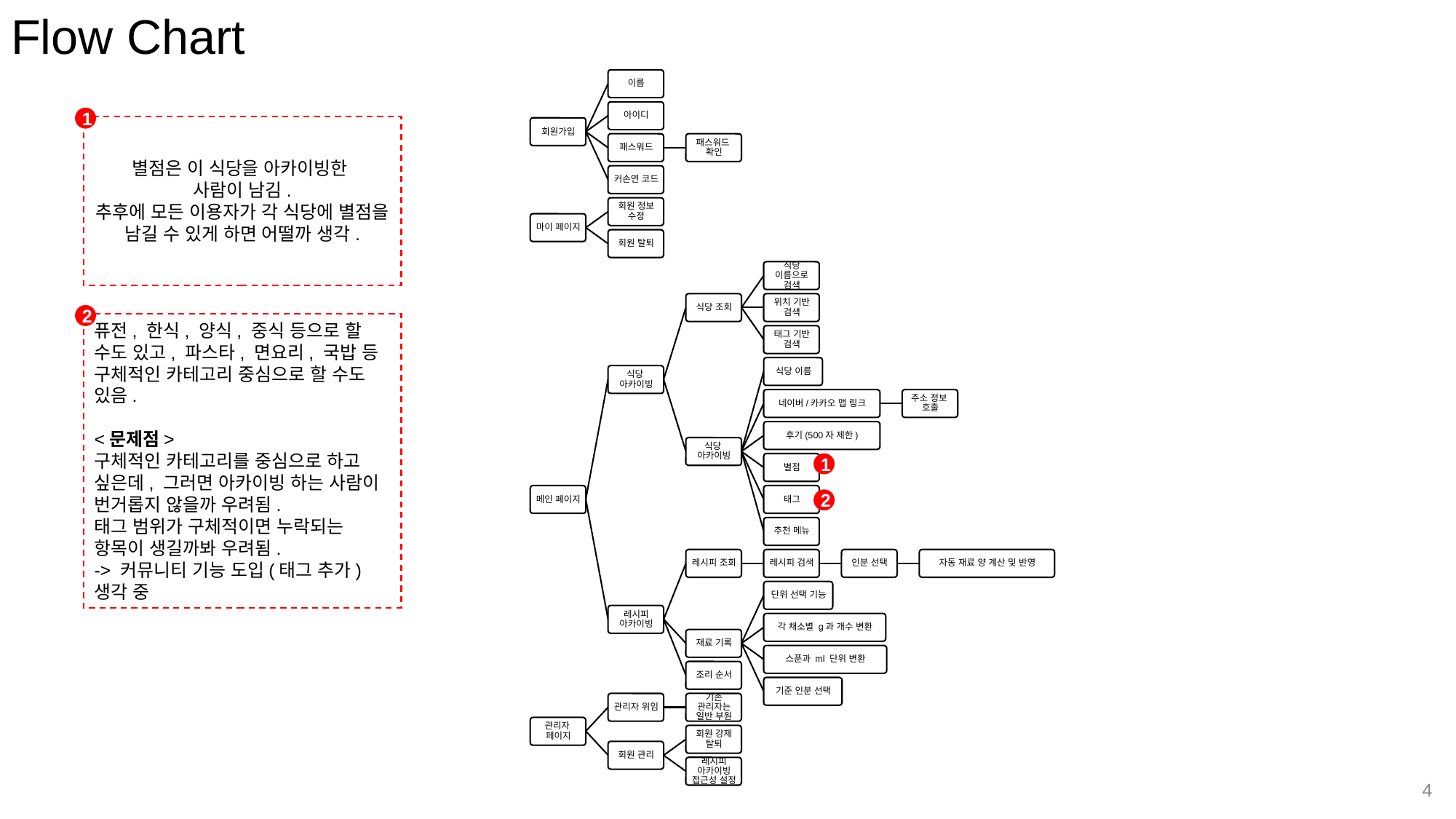

# Flow Chart
회원가입

이름

아이디

패스워드

패스워드
확인

커손연 코드
마이 페이지

회원 정보 수정

회원 탈퇴
메인 페이지

식당
아카이빙

식당 조회

식당 이름으로 검색

위치 기반 검색

태그 기반 검색

식당
아카이빙

식당 이름

네이버/카카오 맵 링크

주소 정보
호출

후기(500자 제한)

별점

태그

추천 메뉴

레시피
아카이빙

레시피 조회

레시피 검색

인분 선택

자동 재료 양 계산 및 반영

재료 기록

단위 선택 기능

각 채소별 g과 개수 변환

스푼과 ml 단위 변환

기준 인분 선택

조리 순서
관리자
페이지

관리자 위임

기존 관리자는 일반 부원

회원 관리

회원 강제 탈퇴

레시피 아카이빙 접근성 설정
1
별점은 이 식당을 아카이빙한
사람이 남김.
추후에 모든 이용자가 각 식당에 별점을 남길 수 있게 하면 어떨까 생각.
2
퓨전, 한식, 양식, 중식 등으로 할 수도 있고, 파스타, 면요리, 국밥 등 구체적인 카테고리 중심으로 할 수도 있음.

<문제점>
구체적인 카테고리를 중심으로 하고 싶은데, 그러면 아카이빙 하는 사람이 번거롭지 않을까 우려됨.
태그 범위가 구체적이면 누락되는 항목이 생길까봐 우려됨.
-> 커뮤니티 기능 도입(태그 추가) 생각 중
1
2
4